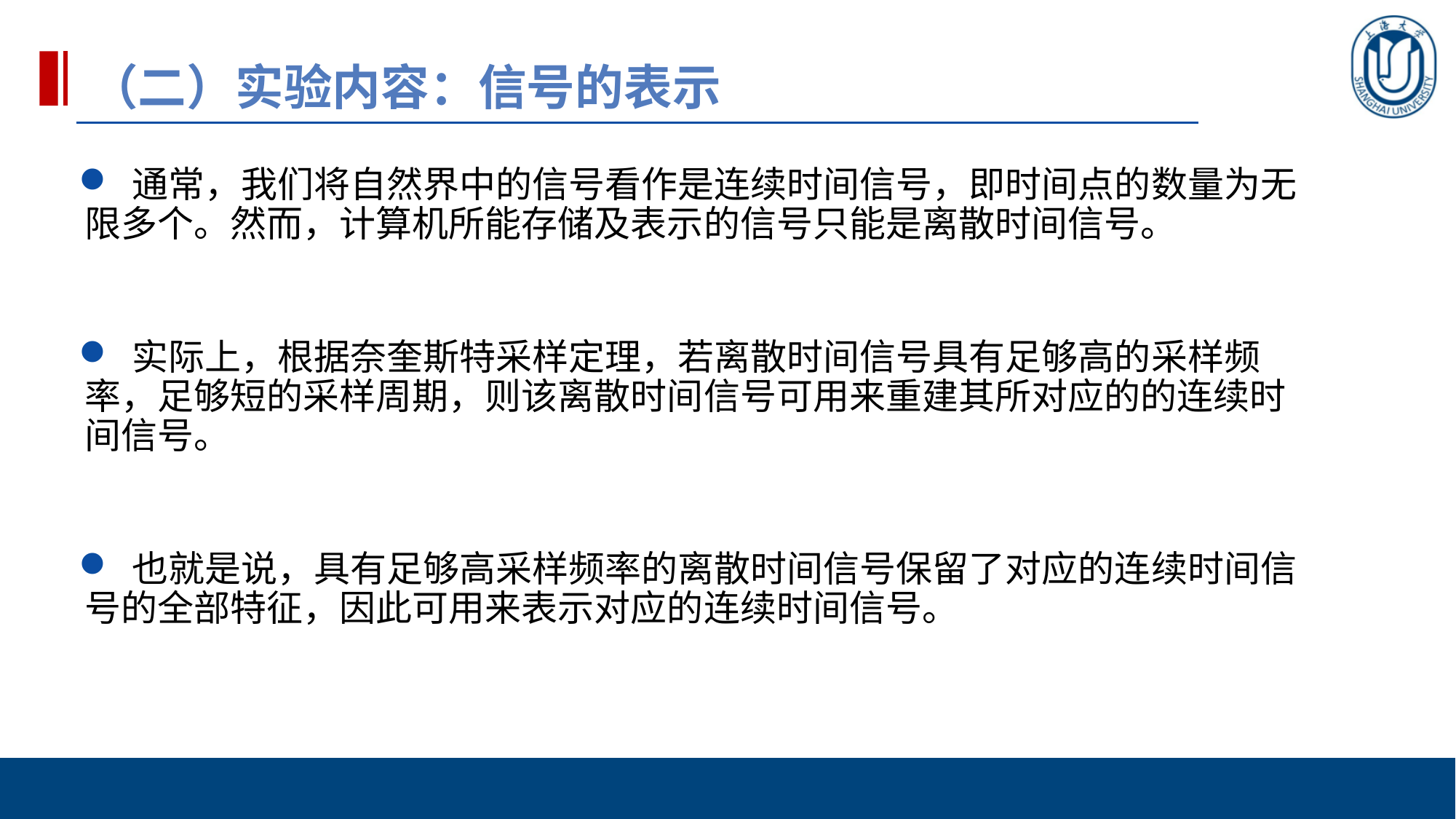

# （二）实验内容：信号的表示
 通常，我们将自然界中的信号看作是连续时间信号，即时间点的数量为无限多个。然而，计算机所能存储及表示的信号只能是离散时间信号。

 实际上，根据奈奎斯特采样定理，若离散时间信号具有足够高的采样频率，足够短的采样周期，则该离散时间信号可用来重建其所对应的的连续时间信号。

 也就是说，具有足够高采样频率的离散时间信号保留了对应的连续时间信号的全部特征，因此可用来表示对应的连续时间信号。